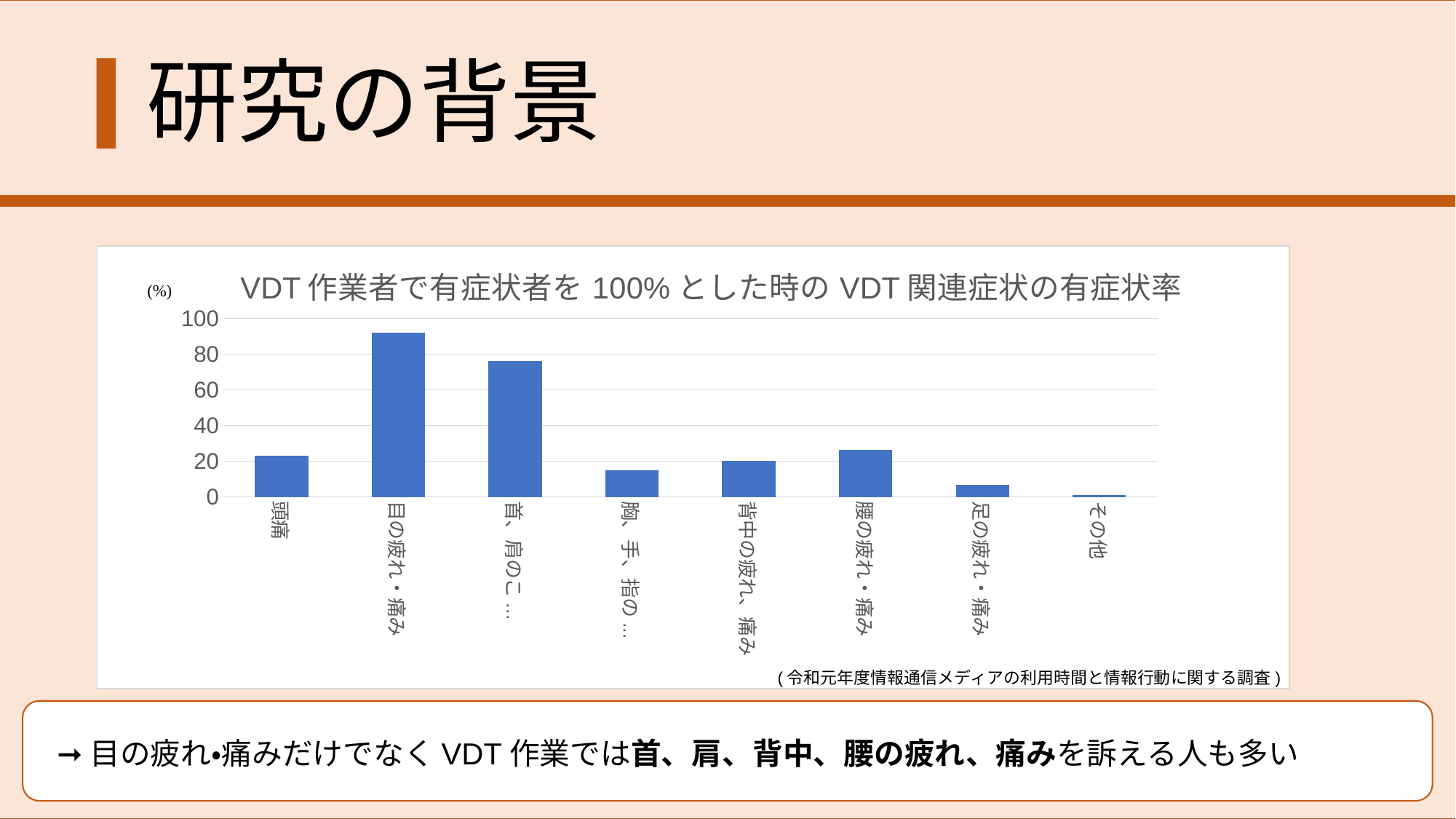

研究の背景

### Chart: VDT作業者で有症状者を100%とした時のVDT関連症状の有症状率

| Category | 1時間以上2時間未満 |
|---|---|
| 頭痛 | 23.2 |
| 目の疲れ・痛み | 92.2 |
| 首、肩のこり・痛み | 76.1 |
| 胸、手、指の疲れ・痛み | 15.1 |
| 背中の疲れ、痛み | 20.2 |
| 腰の疲れ・痛み | 26.5 |
| 足の疲れ・痛み | 6.6 |
| その他 | 0.9 |
(令和元年度情報通信メディアの利用時間と情報行動に関する調査)

➞目の疲れ・痛みだけでなくVDT作業では首、肩、背中、腰の疲れ、痛みを訴える人も多い